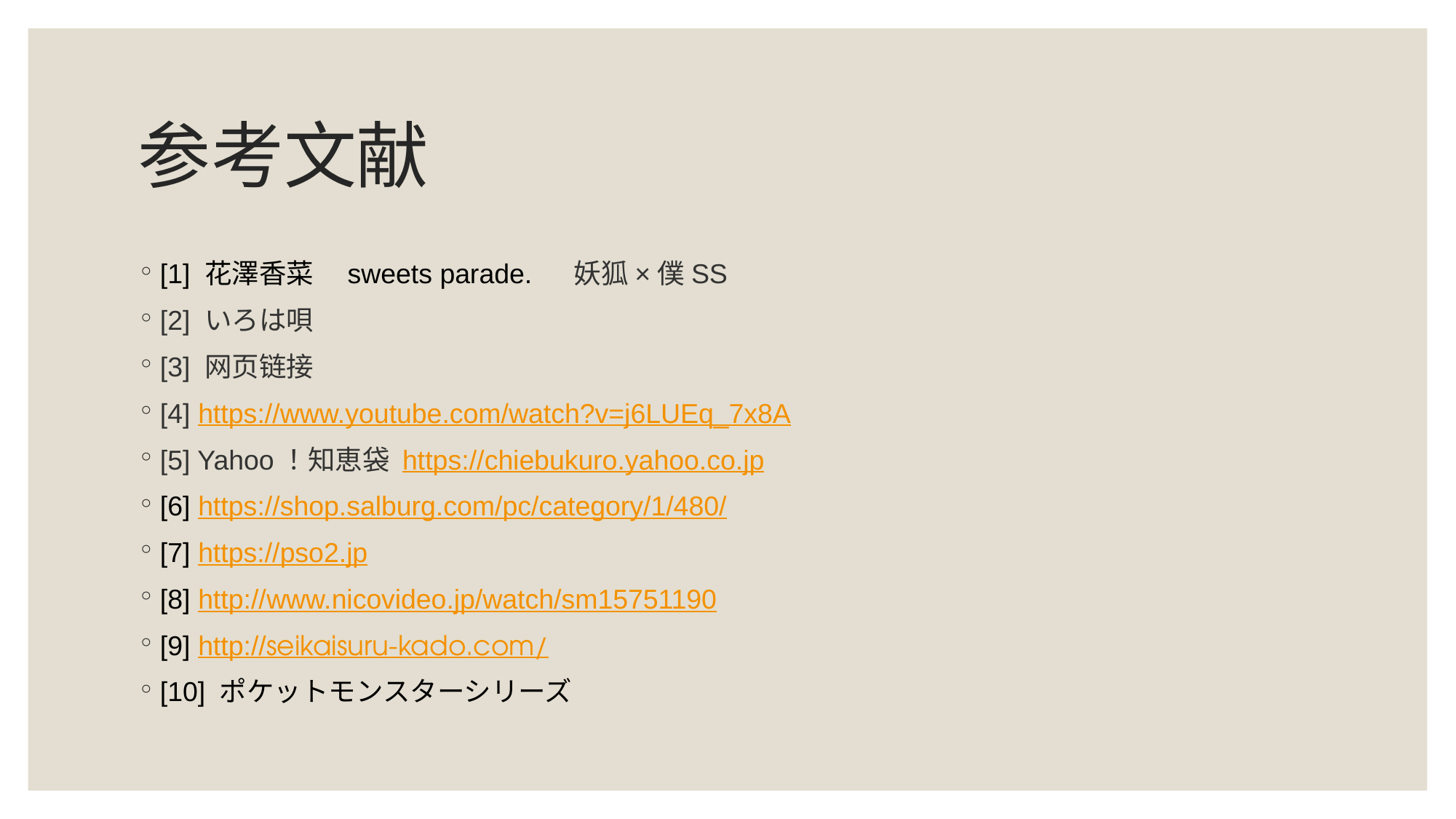

# 参考文献
[1] 花澤香菜　sweets parade. 　妖狐×僕SS
[2] いろは唄
[3] 网页链接
[4] https://www.youtube.com/watch?v=j6LUEq_7x8A
[5] Yahoo！知恵袋 https://chiebukuro.yahoo.co.jp
[6] https://shop.salburg.com/pc/category/1/480/
[7] https://pso2.jp
[8] http://www.nicovideo.jp/watch/sm15751190
[9] http://seikaisuru-kado.com/
[10] ポケットモンスターシリーズ